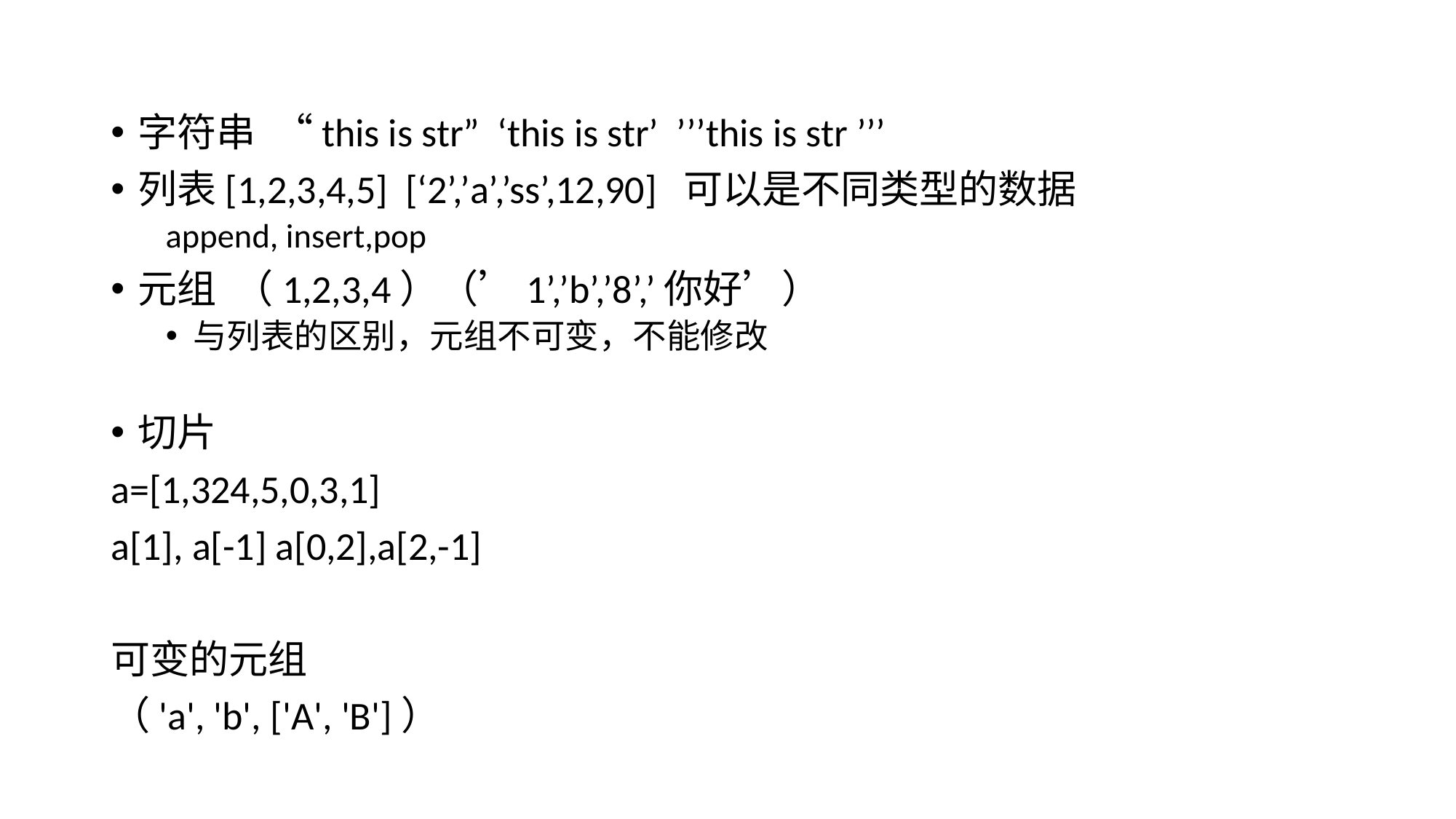

字符串  “this is str”  ‘this is str’  ’’’this is str ’’’
列表[1,2,3,4,5]  [‘2’,’a’,’ss’,12,90]  可以是不同类型的数据
append, insert,pop
元组  （1,2,3,4）（’1’,’b’,’8’,’你好’）
与列表的区别，元组不可变，不能修改

切片
a=[1,324,5,0,3,1]
a[1], a[-1] a[0,2],a[2,-1]

可变的元组
（'a', 'b', ['A', 'B']）